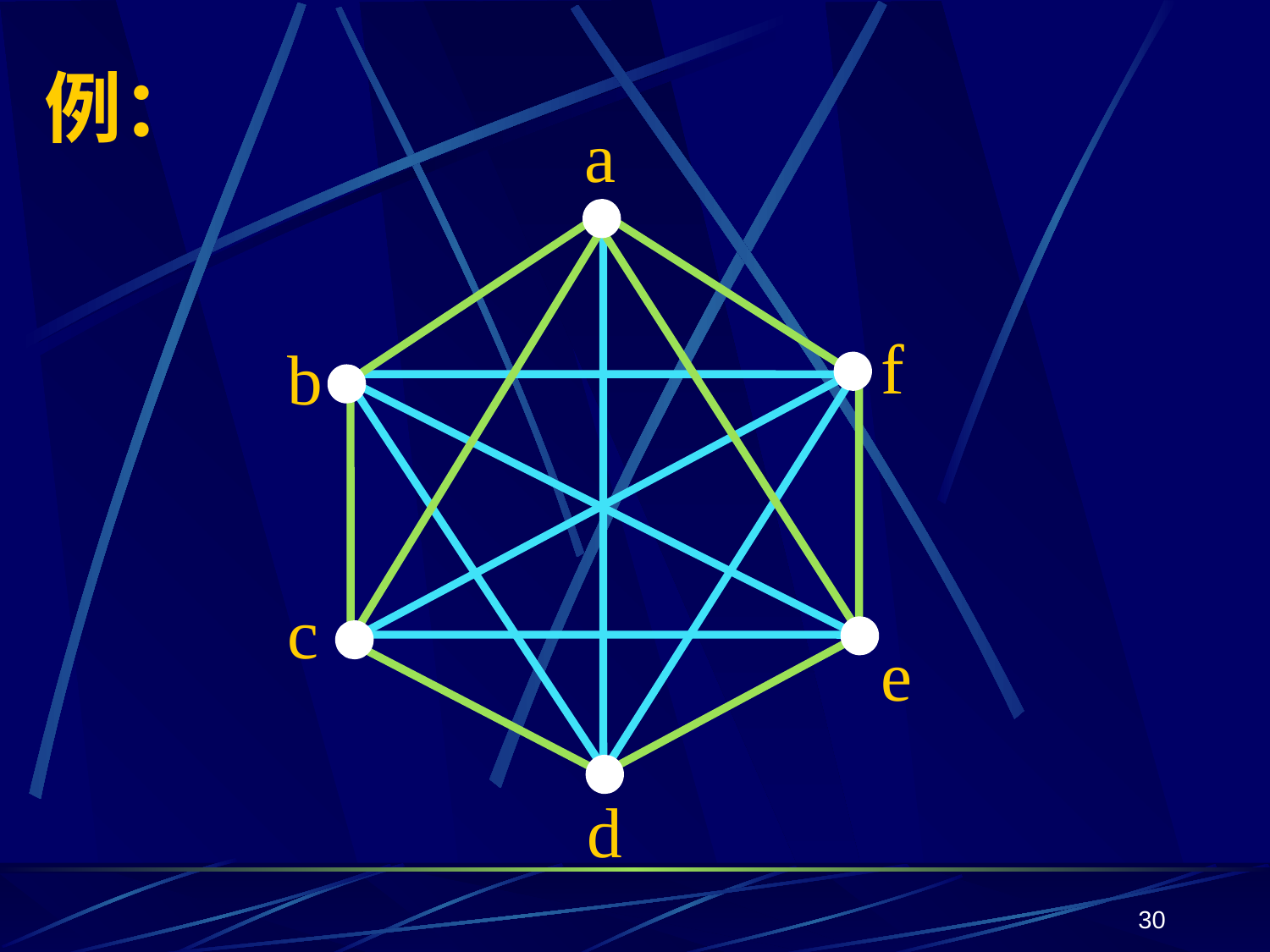

# 例：
a

f
b
c
e
d

30